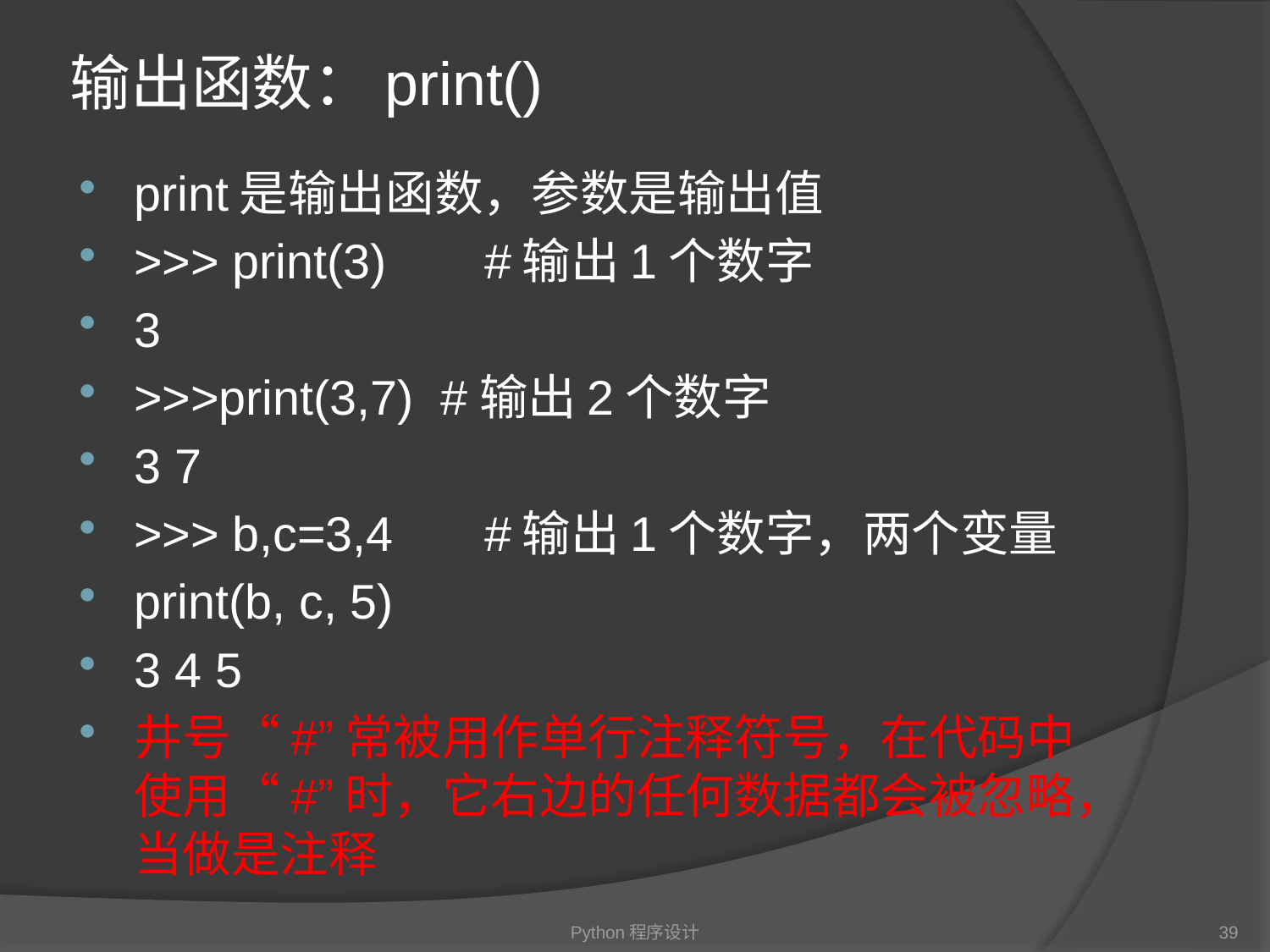

# 输出函数：print()
print是输出函数，参数是输出值
>>> print(3)	#输出1个数字
3
>>>print(3,7)  #输出2个数字
3 7
>>> b,c=3,4	#输出1个数字，两个变量
print(b, c, 5)
3 4 5
井号“#”常被用作单行注释符号，在代码中使用“#”时，它右边的任何数据都会被忽略，当做是注释
Python程序设计
39